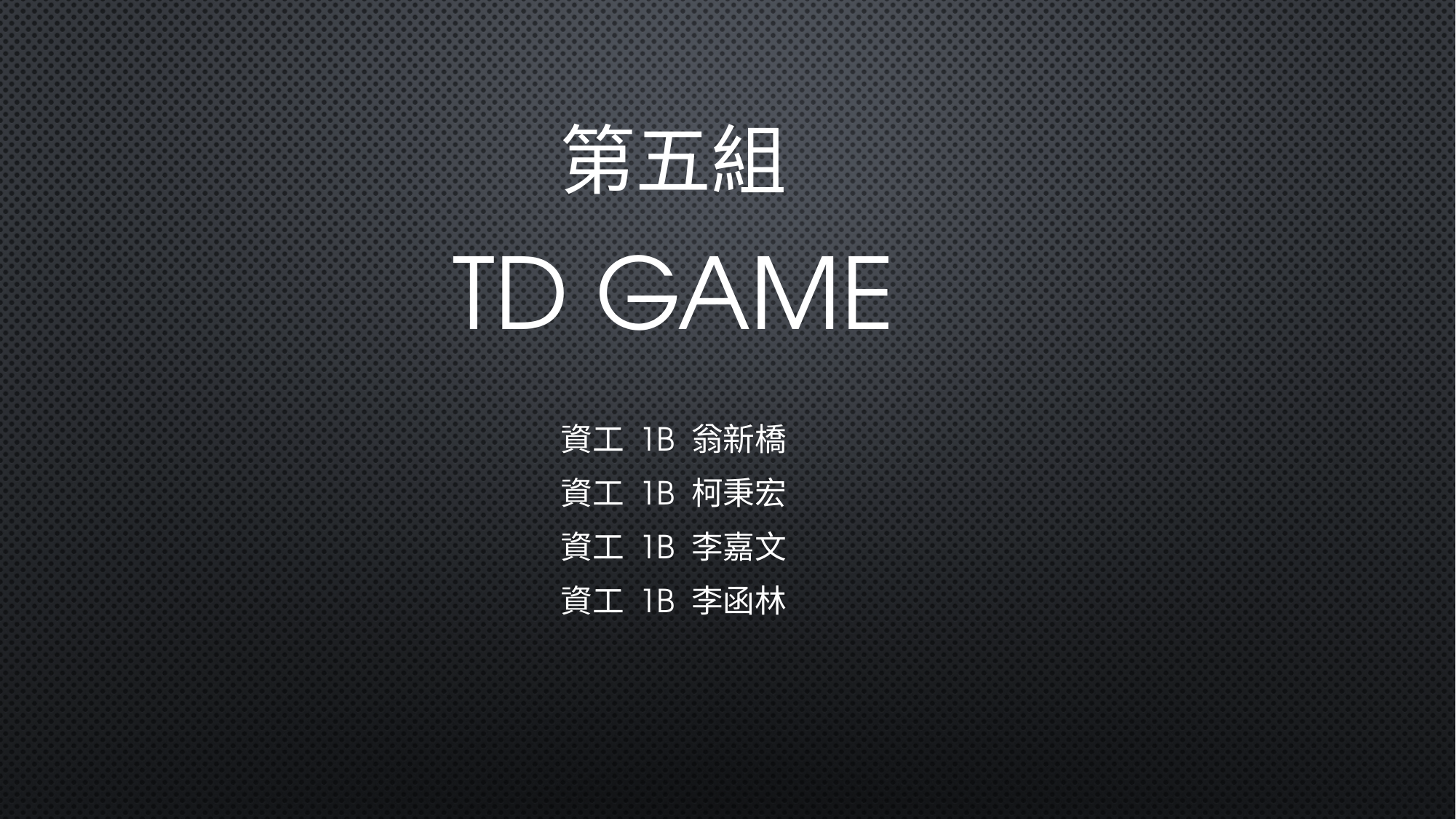

第五組
# TD game
資工 1B 翁新橋
資工 1B 柯秉宏
資工 1B 李嘉文
資工 1B 李函林